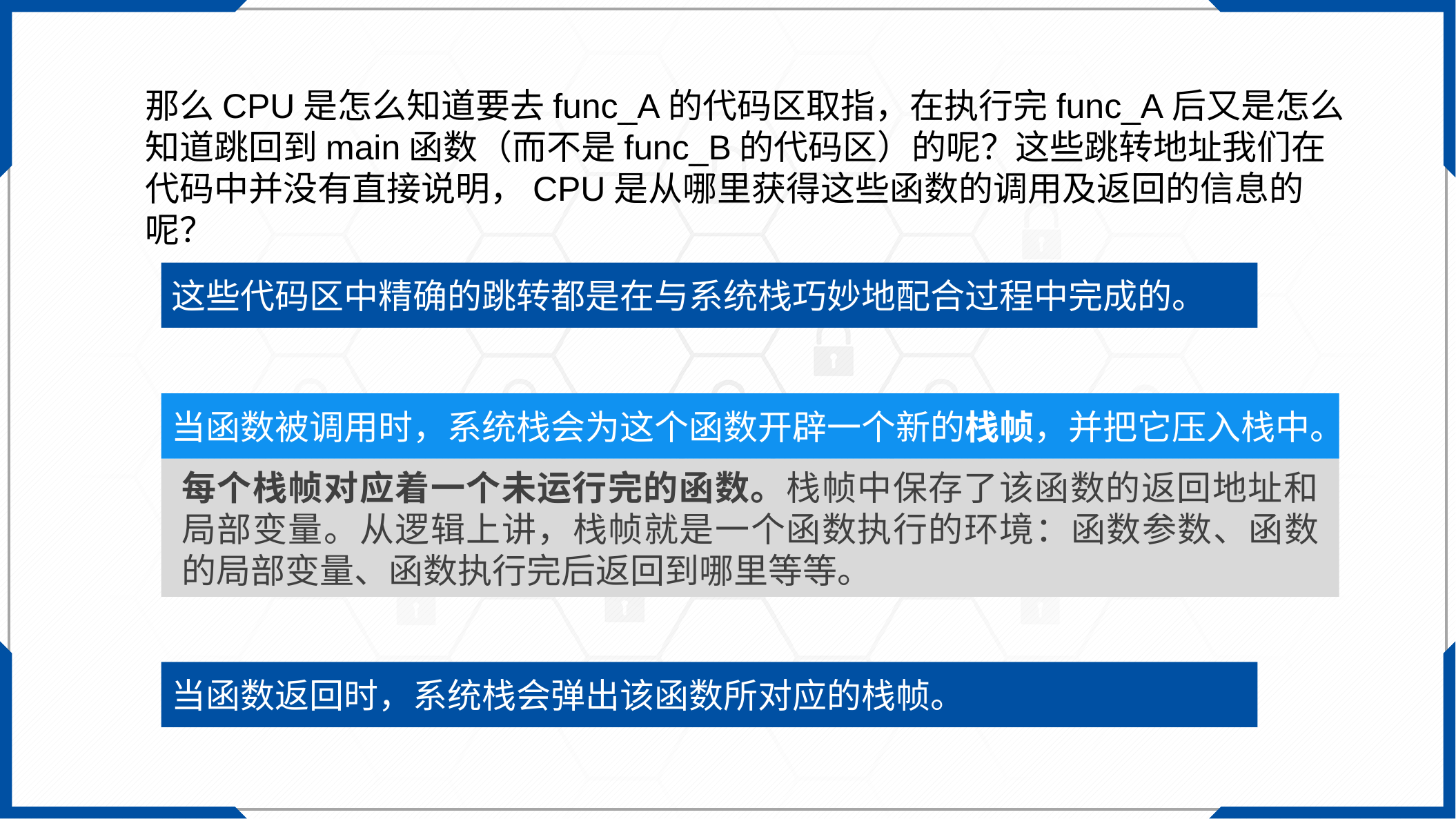

那么CPU是怎么知道要去func_A的代码区取指，在执行完func_A后又是怎么知道跳回到main函数（而不是func_B的代码区）的呢？这些跳转地址我们在代码中并没有直接说明，CPU是从哪里获得这些函数的调用及返回的信息的呢？
这些代码区中精确的跳转都是在与系统栈巧妙地配合过程中完成的。
当函数被调用时，系统栈会为这个函数开辟一个新的栈帧，并把它压入栈中。
每个栈帧对应着一个未运行完的函数。栈帧中保存了该函数的返回地址和局部变量。从逻辑上讲，栈帧就是一个函数执行的环境：函数参数、函数的局部变量、函数执行完后返回到哪里等等。
当函数返回时，系统栈会弹出该函数所对应的栈帧。